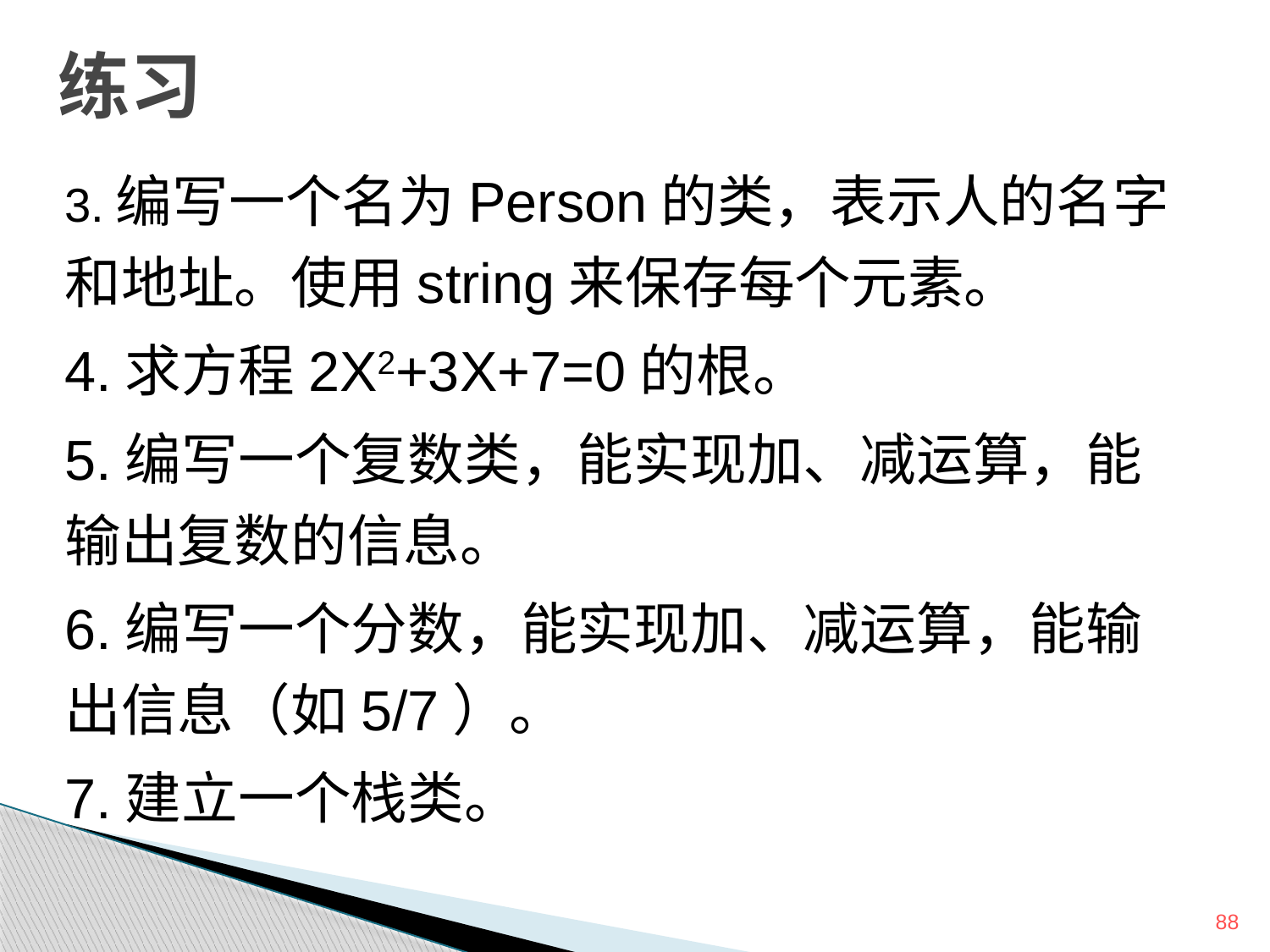

# 练习
3.编写一个名为Person的类，表示人的名字和地址。使用string来保存每个元素。
4.求方程2X2+3X+7=0的根。
5.编写一个复数类，能实现加、减运算，能输出复数的信息。
6.编写一个分数，能实现加、减运算，能输出信息（如5/7）。
7.建立一个栈类。

88